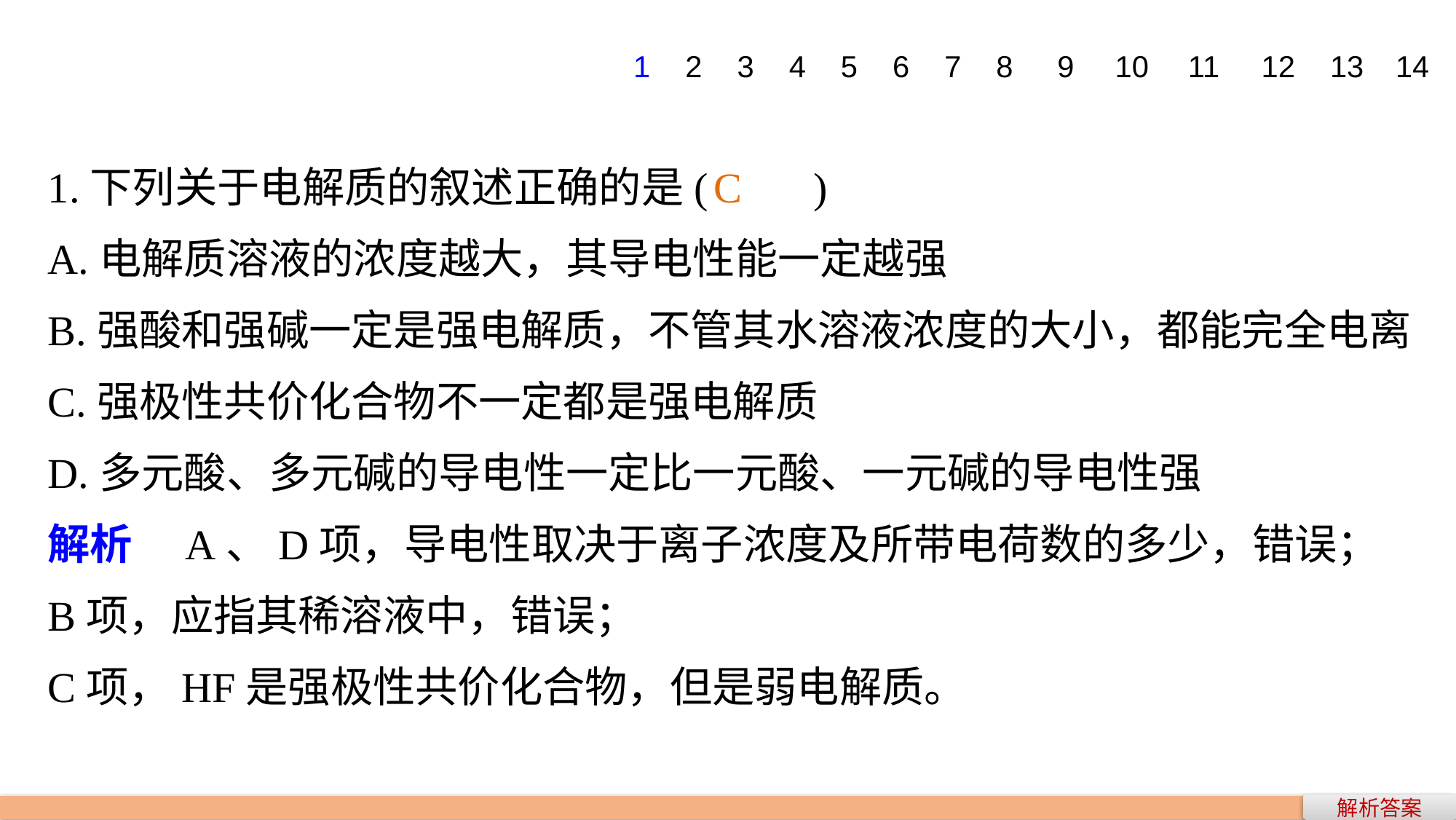

1
2
3
4
5
6
7
8
9
10
11
12
13
14
1.下列关于电解质的叙述正确的是(　　)
A.电解质溶液的浓度越大，其导电性能一定越强
B.强酸和强碱一定是强电解质，不管其水溶液浓度的大小，都能完全电离
C.强极性共价化合物不一定都是强电解质
D.多元酸、多元碱的导电性一定比一元酸、一元碱的导电性强
解析　A、D项，导电性取决于离子浓度及所带电荷数的多少，错误；
B项，应指其稀溶液中，错误；
C项，HF是强极性共价化合物，但是弱电解质。
C
解析答案